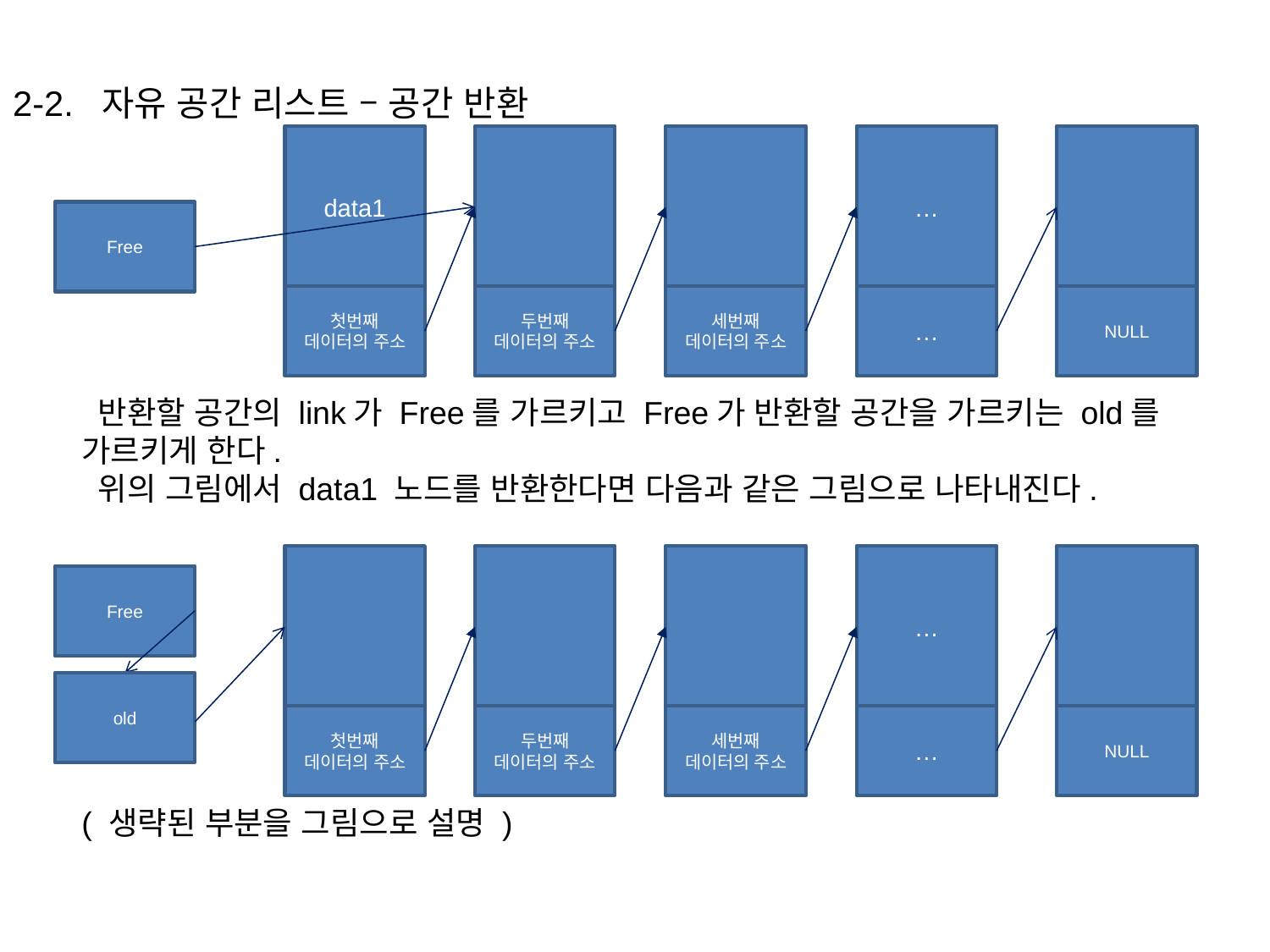

2-2.  자유 공간 리스트 – 공간 반환
data1

…

Free
첫번째 데이터의 주소
두번째 데이터의 주소
세번째 데이터의 주소
…
NULL
 반환할 공간의 link가 Free를 가르키고 Free가 반환할 공간을 가르키는 old를 가르키게 한다.
 위의 그림에서 data1 노드를 반환한다면 다음과 같은 그림으로 나타내진다.

…

Free
old
첫번째 데이터의 주소
두번째 데이터의 주소
세번째 데이터의 주소
…
NULL
( 생략된 부분을 그림으로 설명 )